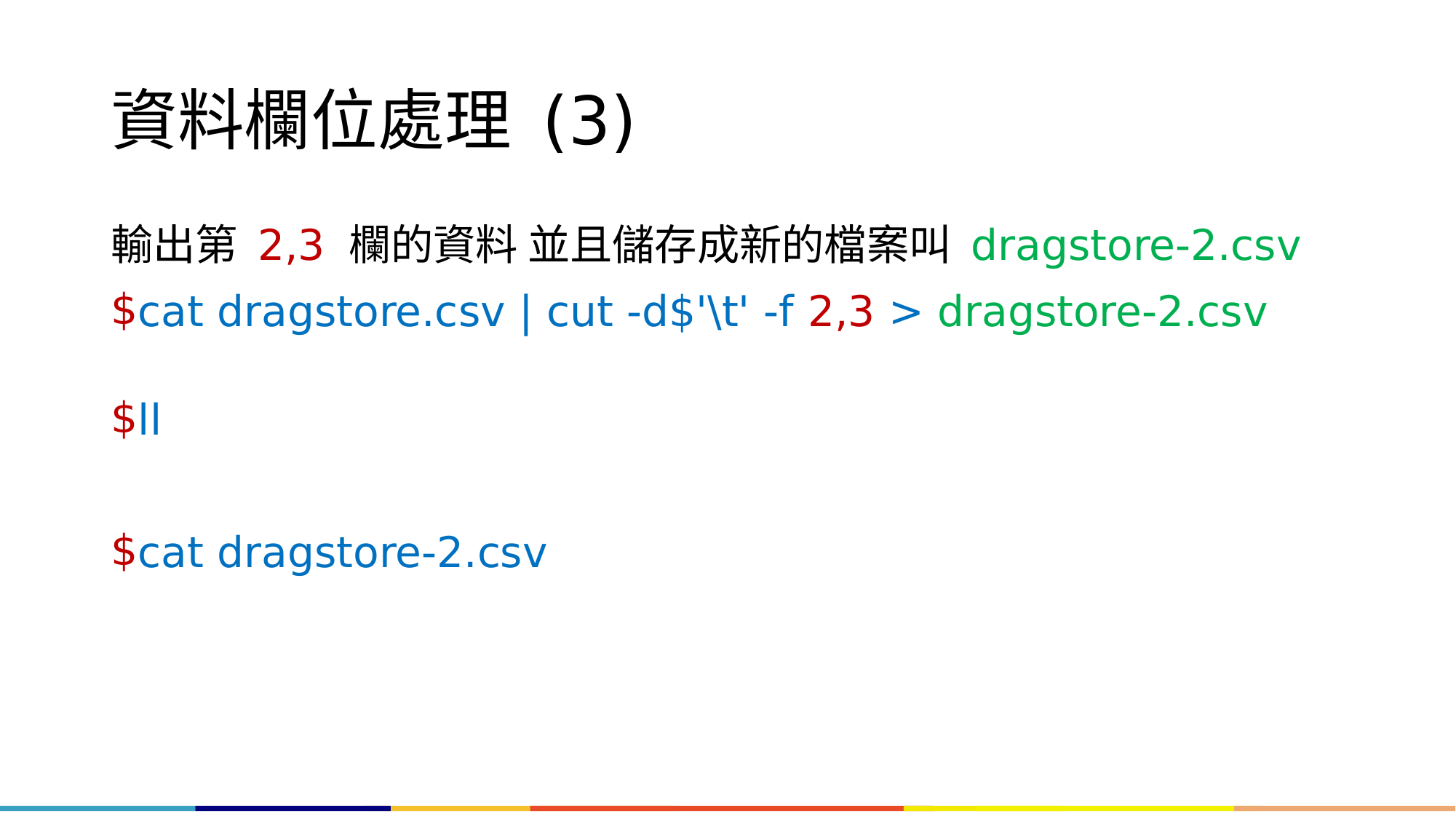

# 資料欄位處理 (3)
輸出第 2,3 欄的資料 並且儲存成新的檔案叫 dragstore-2.csv
cat dragstore.csv | cut -d$'\t' -f 2,3 > dragstore-2.csv

ll

cat dragstore-2.csv